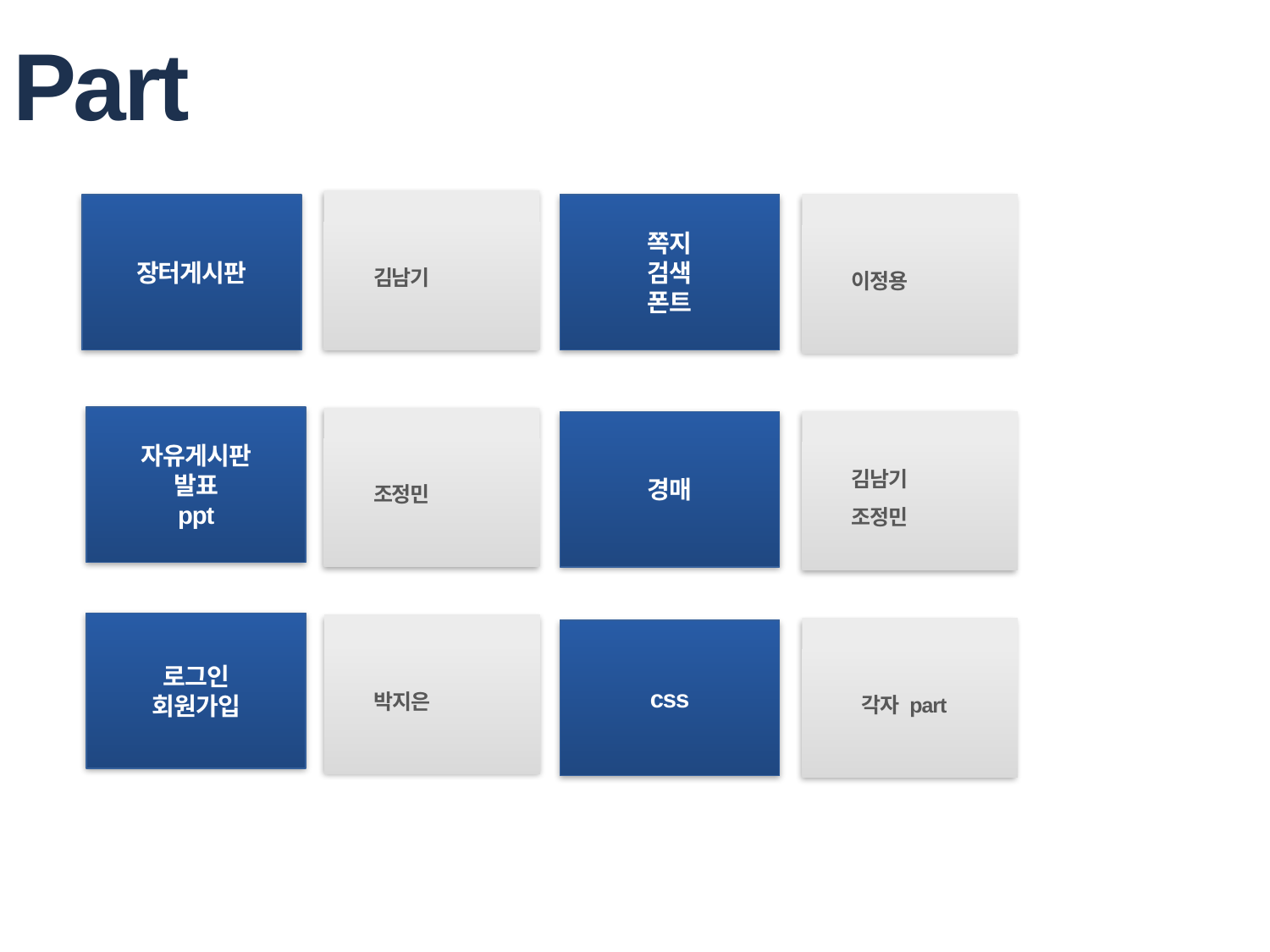

# Part
김남기
장터게시판
쪽지
검색
폰트
이정용
자유게시판
발표
ppt
조정민
경매
김남기
조정민
로그인
회원가입
박지은
 각자 part
css